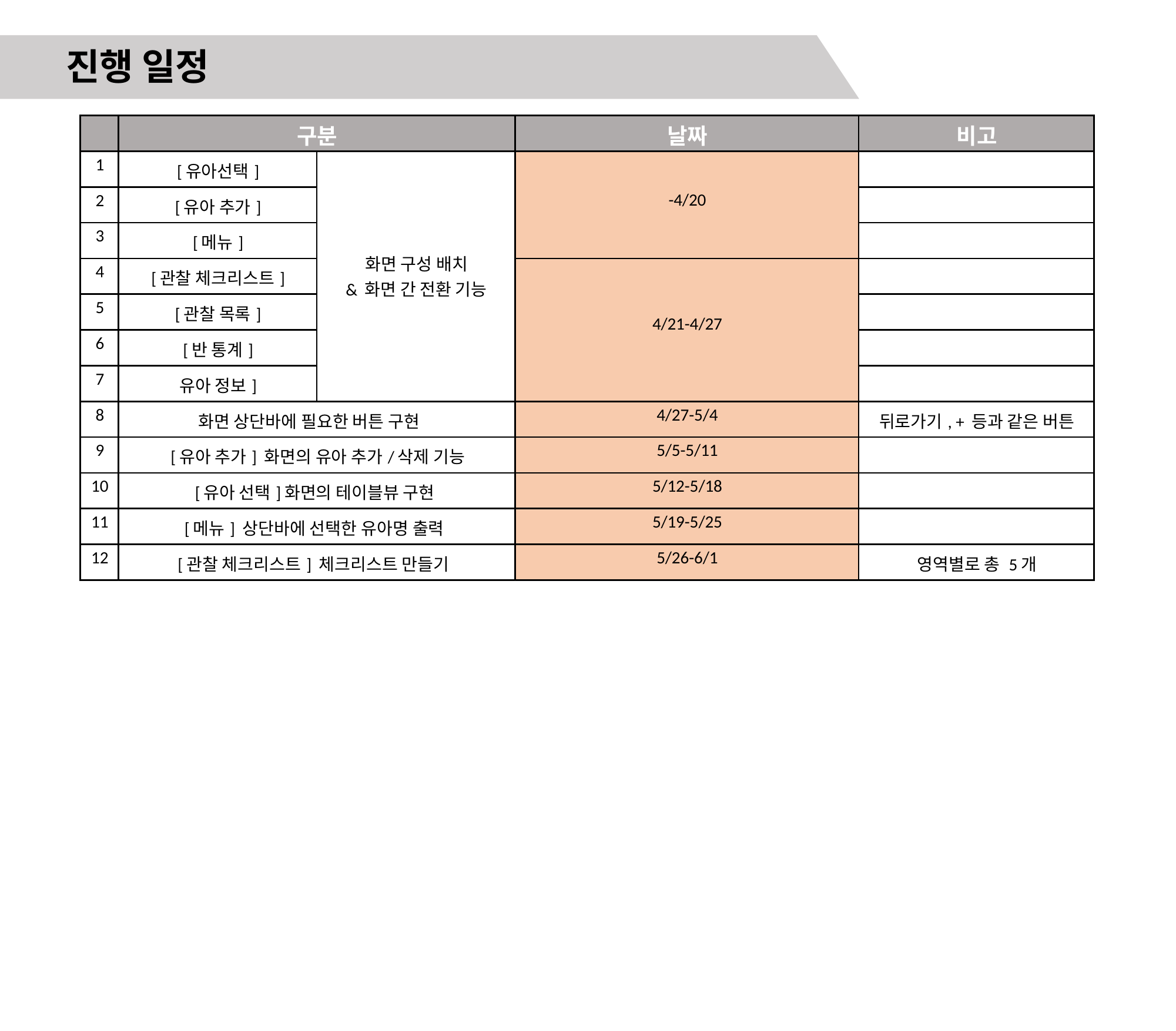

# 진행 일정
|  | 구분 |  | 날짜 | 비고 |
| --- | --- | --- | --- | --- |
| 1 | [유아선택] | 화면 구성 배치 & 화면 간 전환 기능 | -4/20 |  |
| 2 | [유아 추가] |  |  |  |
| 3 | [메뉴] |  |  |  |
| 4 | [관찰 체크리스트] |  | 4/21-4/27 |  |
| 5 | [관찰 목록] |  |  |  |
| 6 | [반 통계] |  |  |  |
| 7 | 유아 정보] |  |  |  |
| 8 | 화면 상단바에 필요한 버튼 구현 |  | 4/27-5/4 | 뒤로가기, + 등과 같은 버튼 |
| 9 | [유아 추가] 화면의 유아 추가/삭제 기능 |  | 5/5-5/11 |  |
| 10 | [유아 선택]화면의 테이블뷰 구현 |  | 5/12-5/18 |  |
| 11 | [메뉴] 상단바에 선택한 유아명 출력 |  | 5/19-5/25 |  |
| 12 | [관찰 체크리스트] 체크리스트 만들기 |  | 5/26-6/1 | 영역별로 총 5개 |